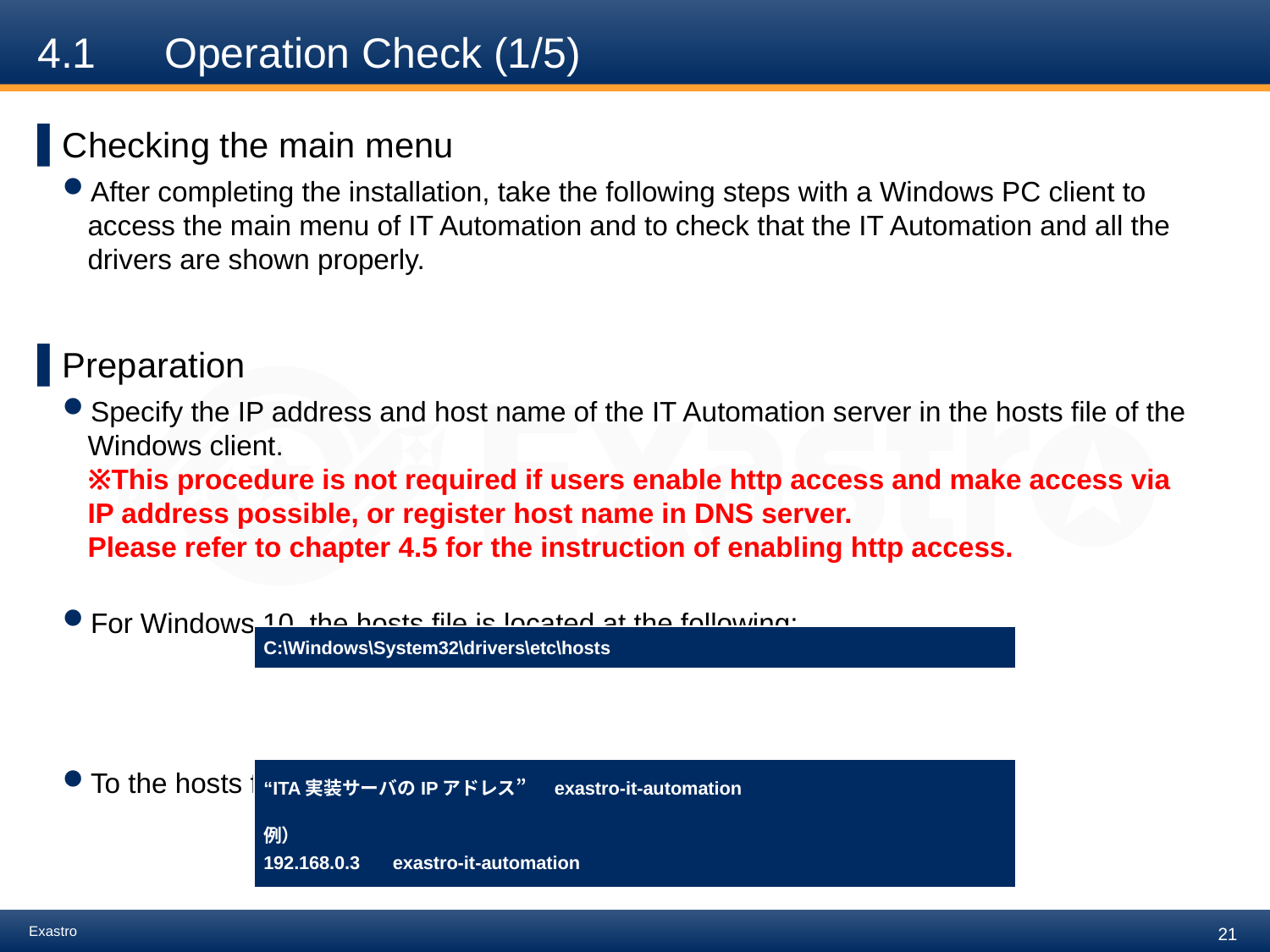

# 4.1	Operation Check (1/5)
Checking the main menu
After completing the installation, take the following steps with a Windows PC client to access the main menu of IT Automation and to check that the IT Automation and all the drivers are shown properly.

Preparation
Specify the IP address and host name of the IT Automation server in the hosts file of the Windows client.
※This procedure is not required if users enable http access and make access via IP address possible, or register host name in DNS server.
Please refer to chapter 4.5 for the instruction of enabling http access.
For Windows 10, the hosts file is located at the following:

To the hosts file, add the following settings:

| C:\Windows\System32\drivers\etc\hosts |
| --- |
| “ITA実装サーバのIPアドレス”　 exastro-it-automation 例） 192.168.0.3 　exastro-it-automation |
| --- |